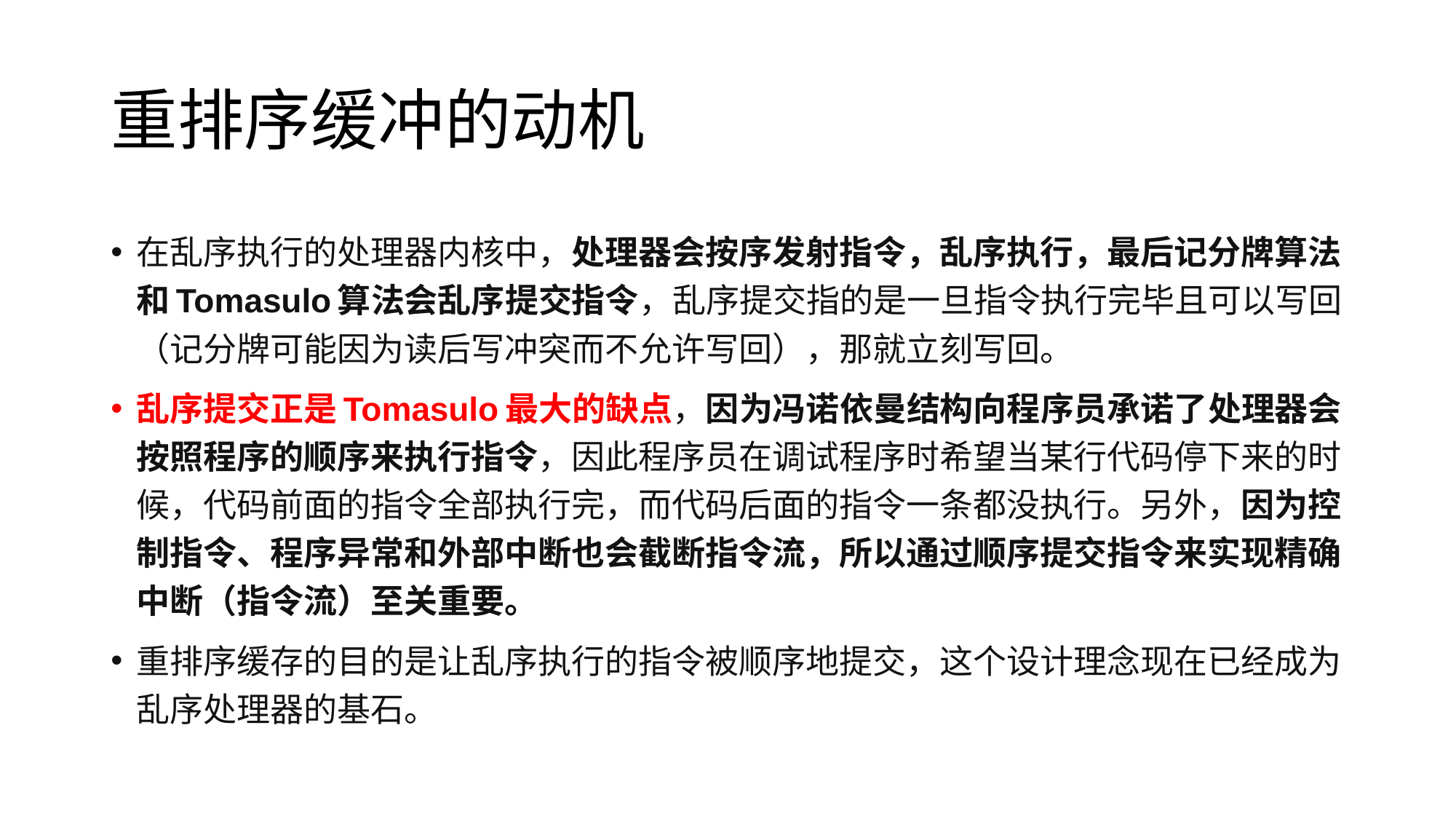

# 重排序缓冲的动机
在乱序执行的处理器内核中，处理器会按序发射指令，乱序执行，最后记分牌算法和Tomasulo算法会乱序提交指令，乱序提交指的是一旦指令执行完毕且可以写回（记分牌可能因为读后写冲突而不允许写回），那就立刻写回。
乱序提交正是Tomasulo最大的缺点，因为冯诺依曼结构向程序员承诺了处理器会按照程序的顺序来执行指令，因此程序员在调试程序时希望当某行代码停下来的时候，代码前面的指令全部执行完，而代码后面的指令一条都没执行。另外，因为控制指令、程序异常和外部中断也会截断指令流，所以通过顺序提交指令来实现精确中断（指令流）至关重要。
重排序缓存的目的是让乱序执行的指令被顺序地提交，这个设计理念现在已经成为乱序处理器的基石。